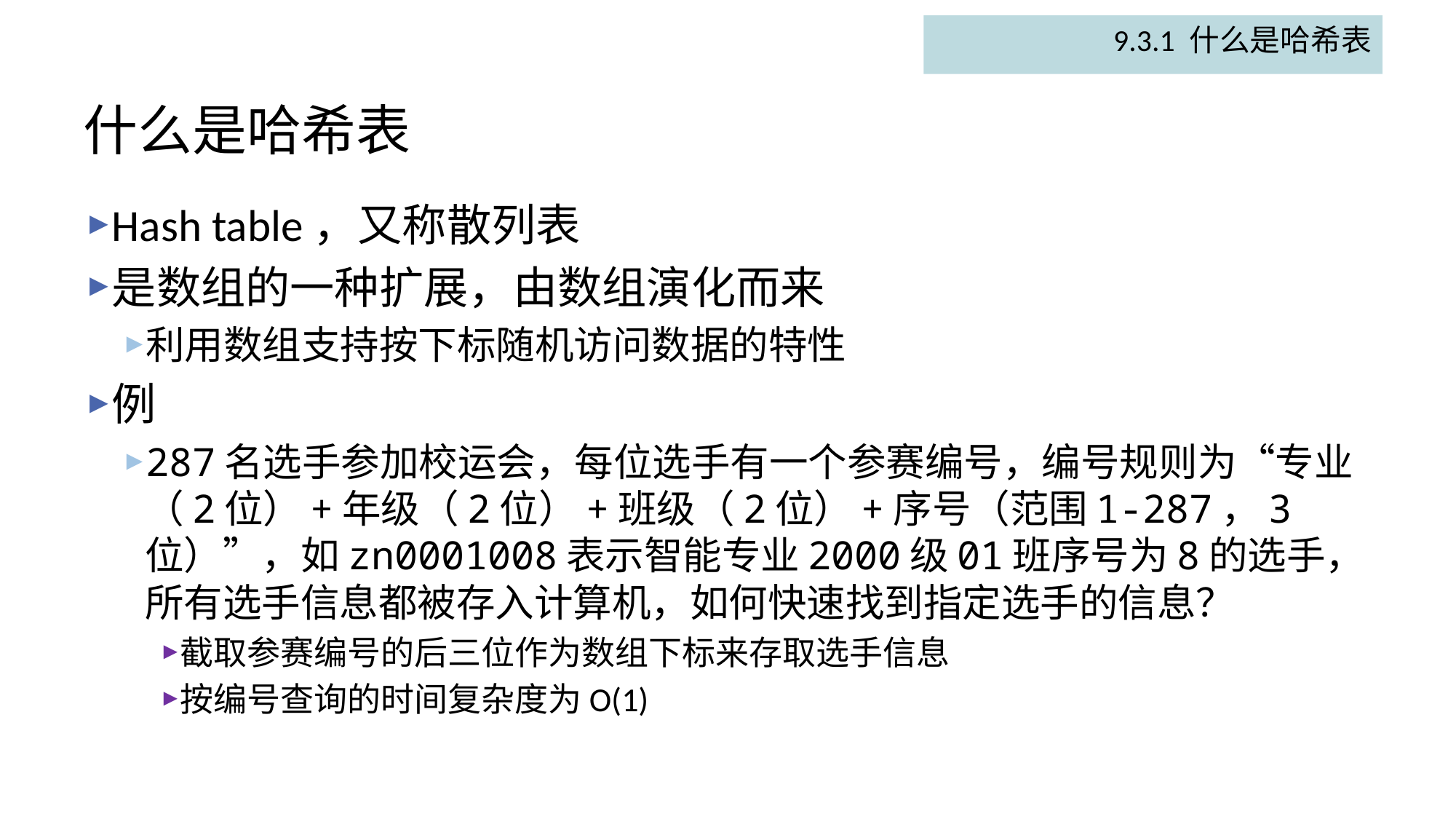

9.3.1 什么是哈希表
# 什么是哈希表
Hash table，又称散列表
是数组的一种扩展，由数组演化而来
利用数组支持按下标随机访问数据的特性
例
287名选手参加校运会，每位选手有一个参赛编号，编号规则为“专业（2位）+年级（2位）+班级（2位）+序号（范围1-287，3位）”，如zn0001008表示智能专业2000级01班序号为8的选手，所有选手信息都被存入计算机，如何快速找到指定选手的信息？
截取参赛编号的后三位作为数组下标来存取选手信息
按编号查询的时间复杂度为O(1)